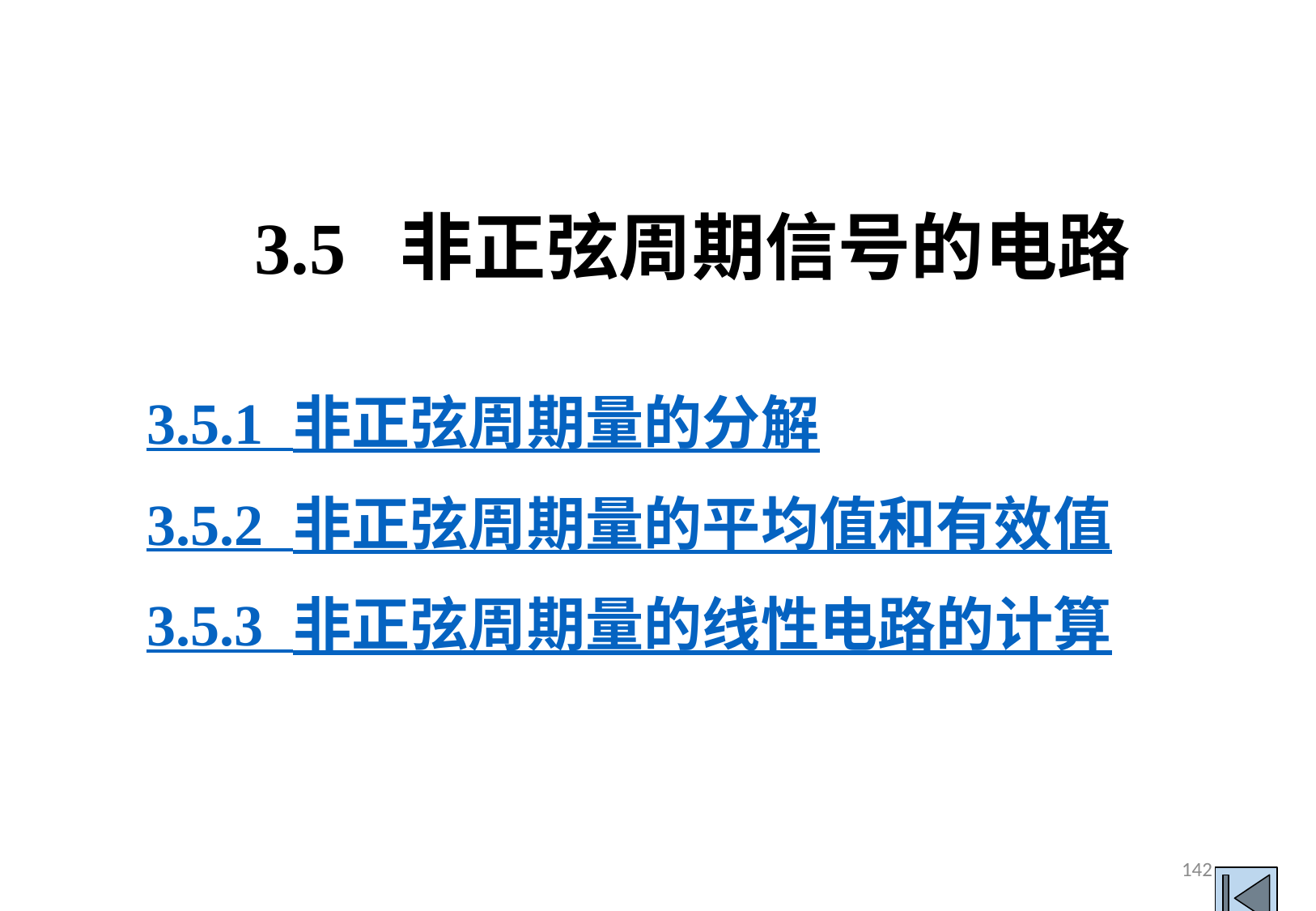

3.5  非正弦周期信号的电路
3.5.1  非正弦周期量的分解
3.5.2  非正弦周期量的平均值和有效值
3.5.3  非正弦周期量的线性电路的计算
142